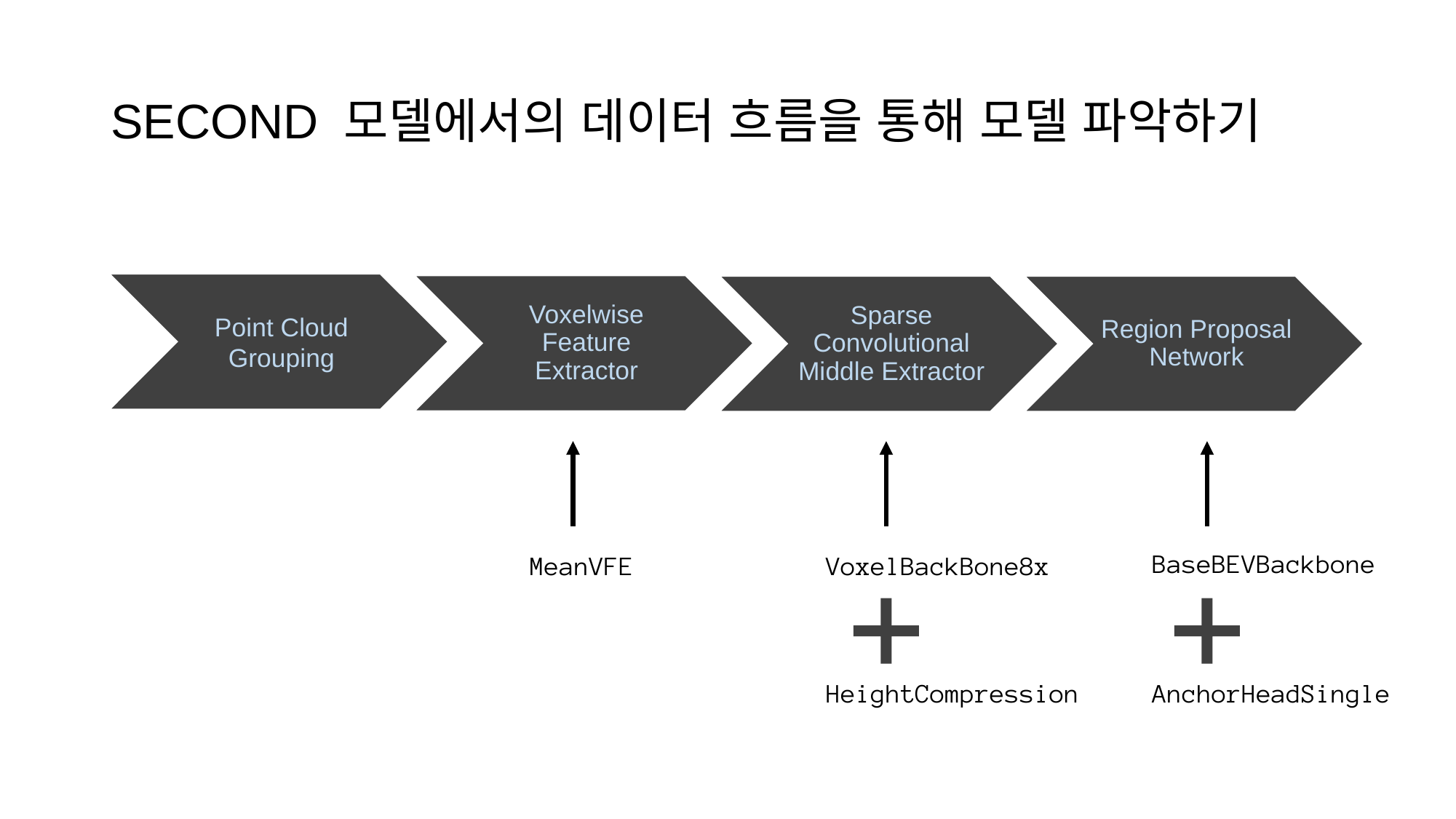

# SECOND 모델에서의 데이터 흐름을 통해 모델 파악하기
Point Cloud
Grouping
Voxelwise
Feature
Extractor
Sparse
Convolutional Middle Extractor
Region Proposal Network
BaseBEVBackbone
VoxelBackBone8x
MeanVFE

HeightCompression
AnchorHeadSingle